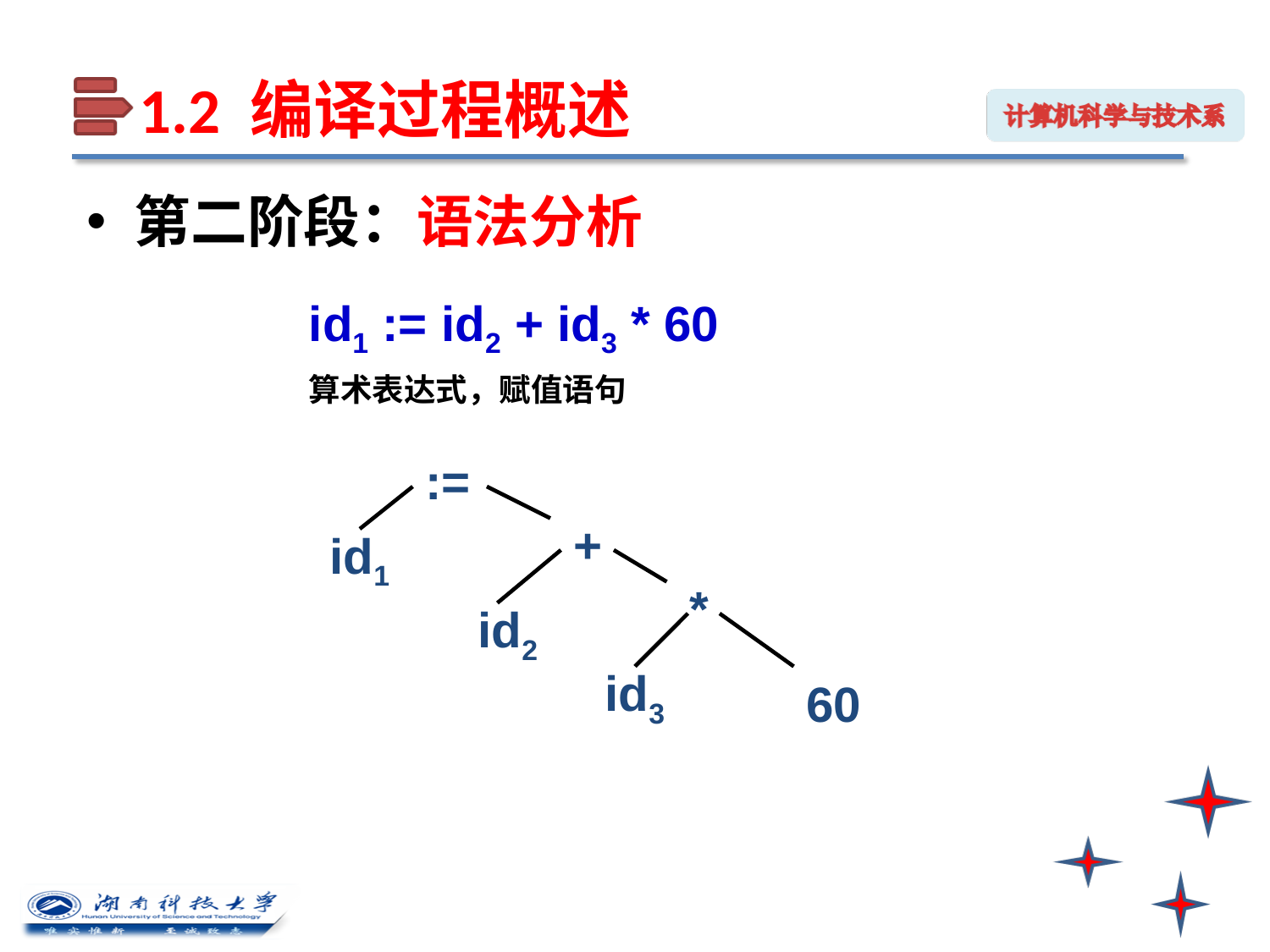

# 1.2 编译过程概述
第二阶段：语法分析
id1 := id2 + id3 * 60
算术表达式，赋值语句
:=

+
id1

*
id2

id3
60